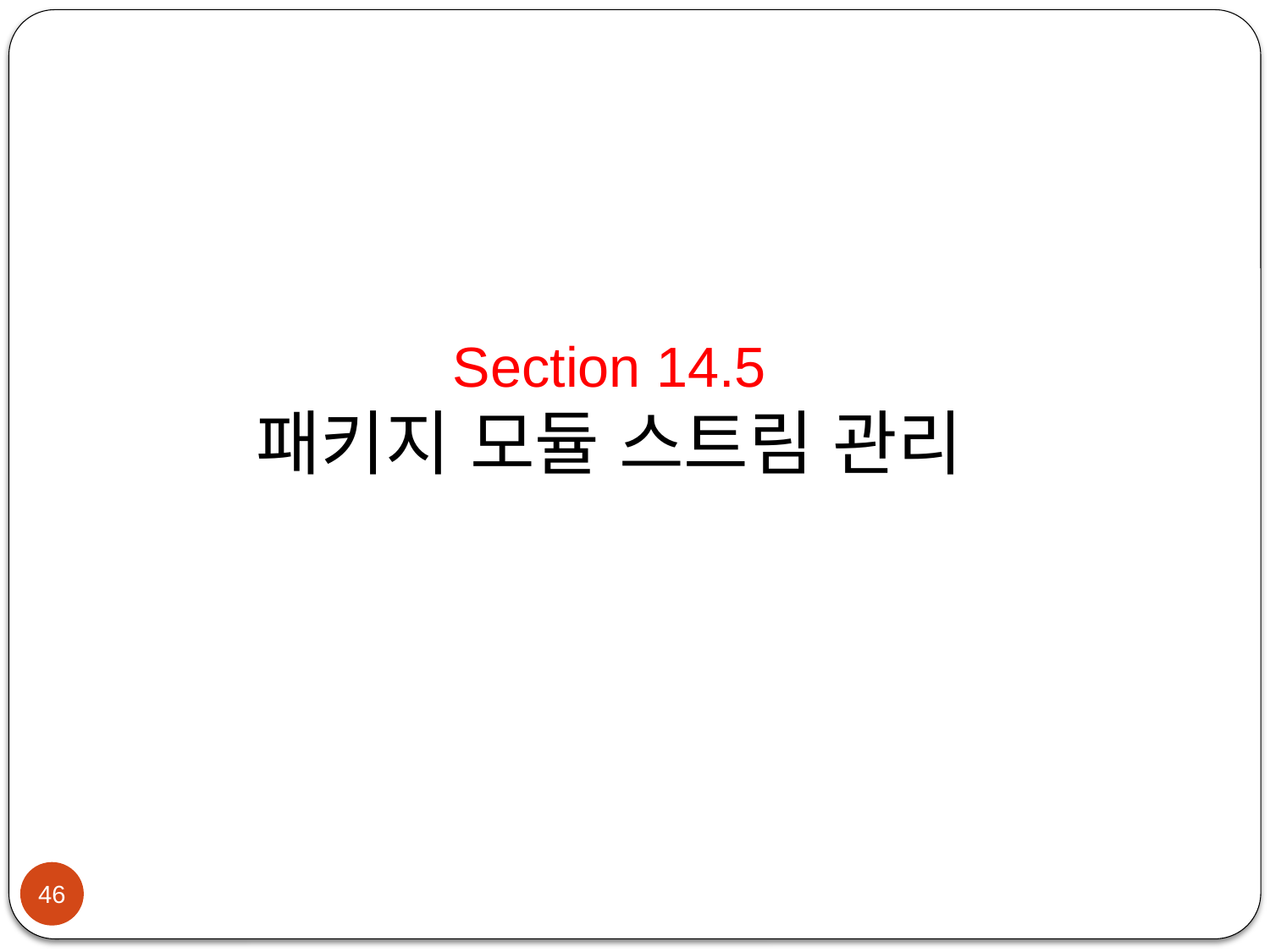

Section 14.5
패키지 모듈 스트림 관리
46